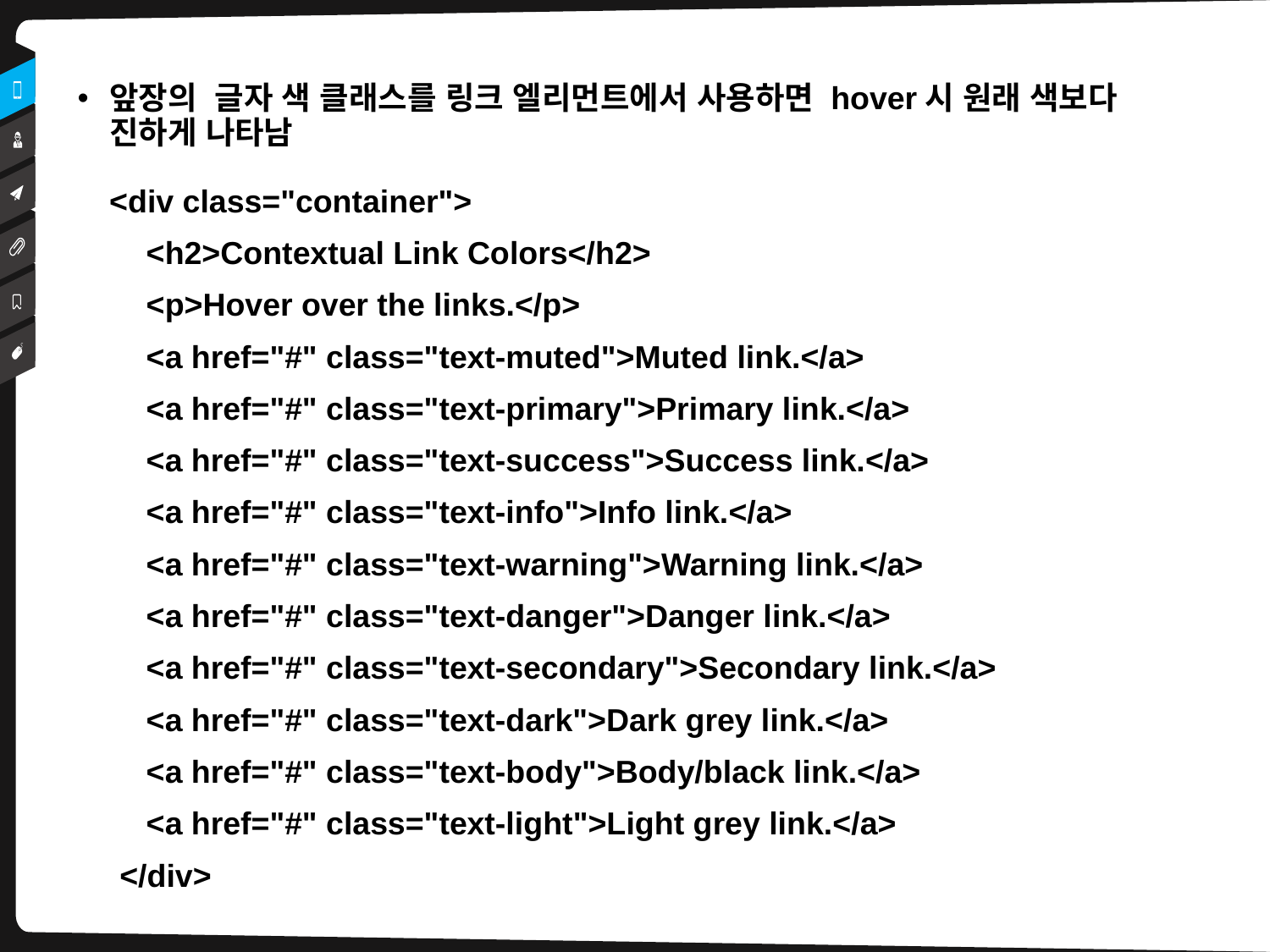

앞장의  글자 색 클래스를 링크 엘리먼트에서 사용하면 hover시 원래 색보다 진하게 나타남
<div class="container">
      <h2>Contextual Link Colors</h2>
      <p>Hover over the links.</p>
      <a href="#" class="text-muted">Muted link.</a>
      <a href="#" class="text-primary">Primary link.</a>
      <a href="#" class="text-success">Success link.</a>
      <a href="#" class="text-info">Info link.</a>
      <a href="#" class="text-warning">Warning link.</a>
      <a href="#" class="text-danger">Danger link.</a>
      <a href="#" class="text-secondary">Secondary link.</a>
      <a href="#" class="text-dark">Dark grey link.</a>
      <a href="#" class="text-body">Body/black link.</a>
      <a href="#" class="text-light">Light grey link.</a>
   </div>